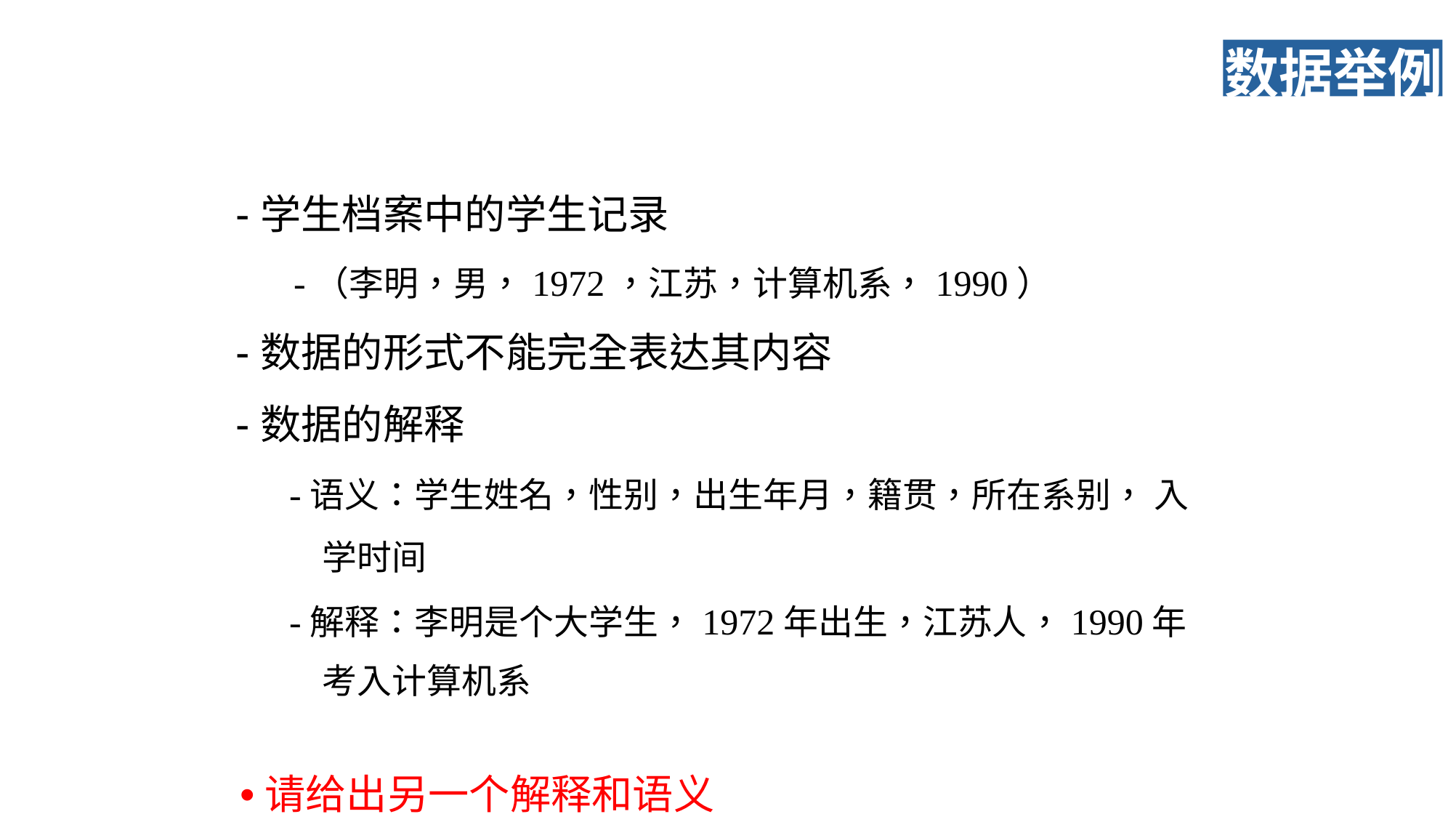

数据举例
-学生档案中的学生记录
-（李明，男，1972，江苏，计算机系，1990）
-数据的形式不能完全表达其内容
-数据的解释
-语义：学生姓名，性别，出生年月，籍贯，所在系别， 入学时间
-解释：李明是个大学生，1972年出生，江苏人，1990年 考入计算机系
•请给出另一个解释和语义